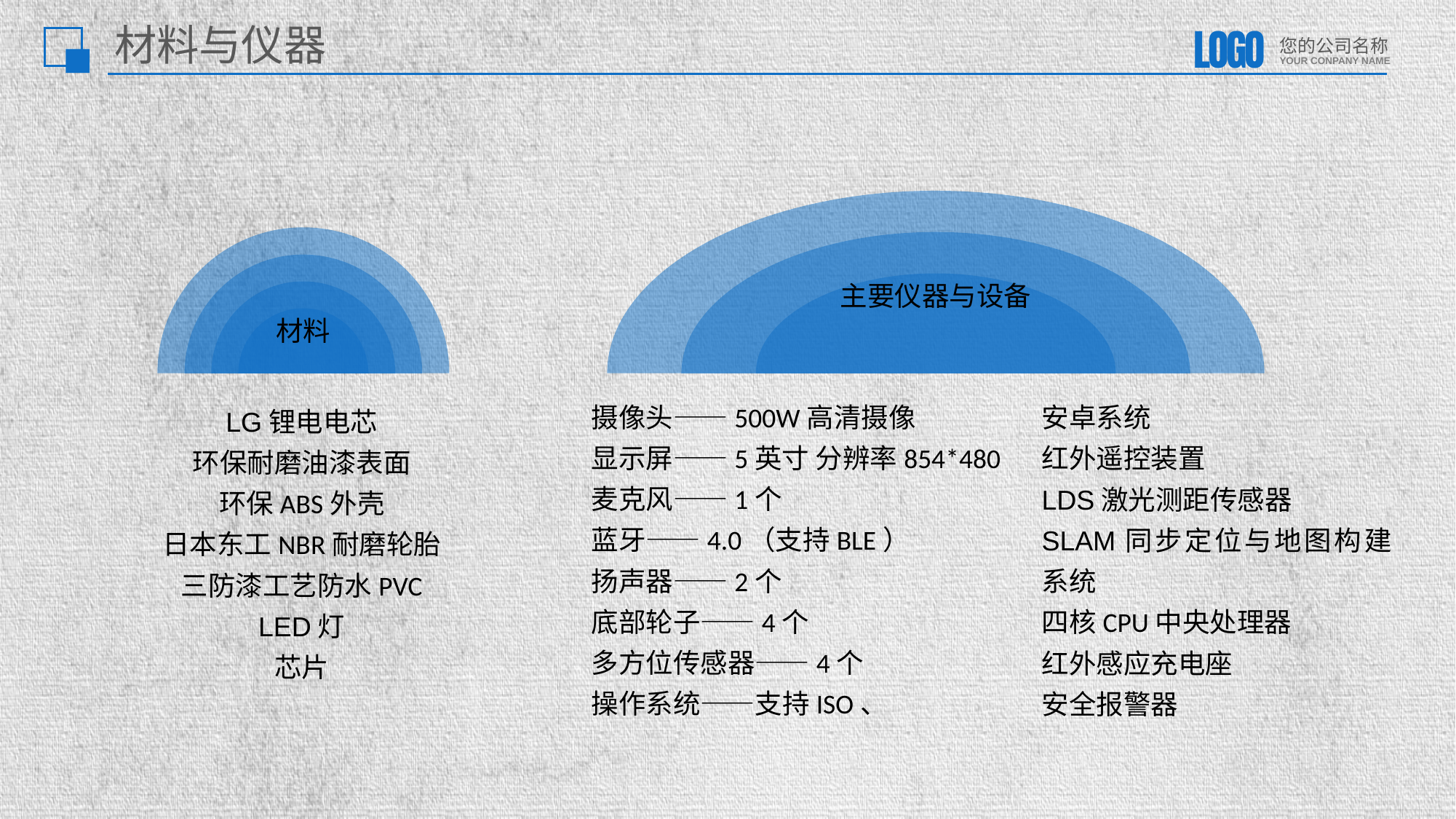

LOGO
您的公司名称
YOUR CONPANY NAME
材料与仪器

主要仪器与设备

材料
摄像头——500W高清摄像
显示屏——5英寸 分辨率854*480
麦克风——1个
蓝牙——4.0（支持BLE）
扬声器——2个
底部轮子——4个
多方位传感器——4个
操作系统——支持ISO、
安卓系统
红外遥控装置
LDS激光测距传感器
SLAM同步定位与地图构建系统
四核CPU中央处理器
红外感应充电座
安全报警器

LG锂电电芯
环保耐磨油漆表面
环保ABS外壳
日本东工NBR耐磨轮胎
三防漆工艺防水PVC
LED灯
芯片